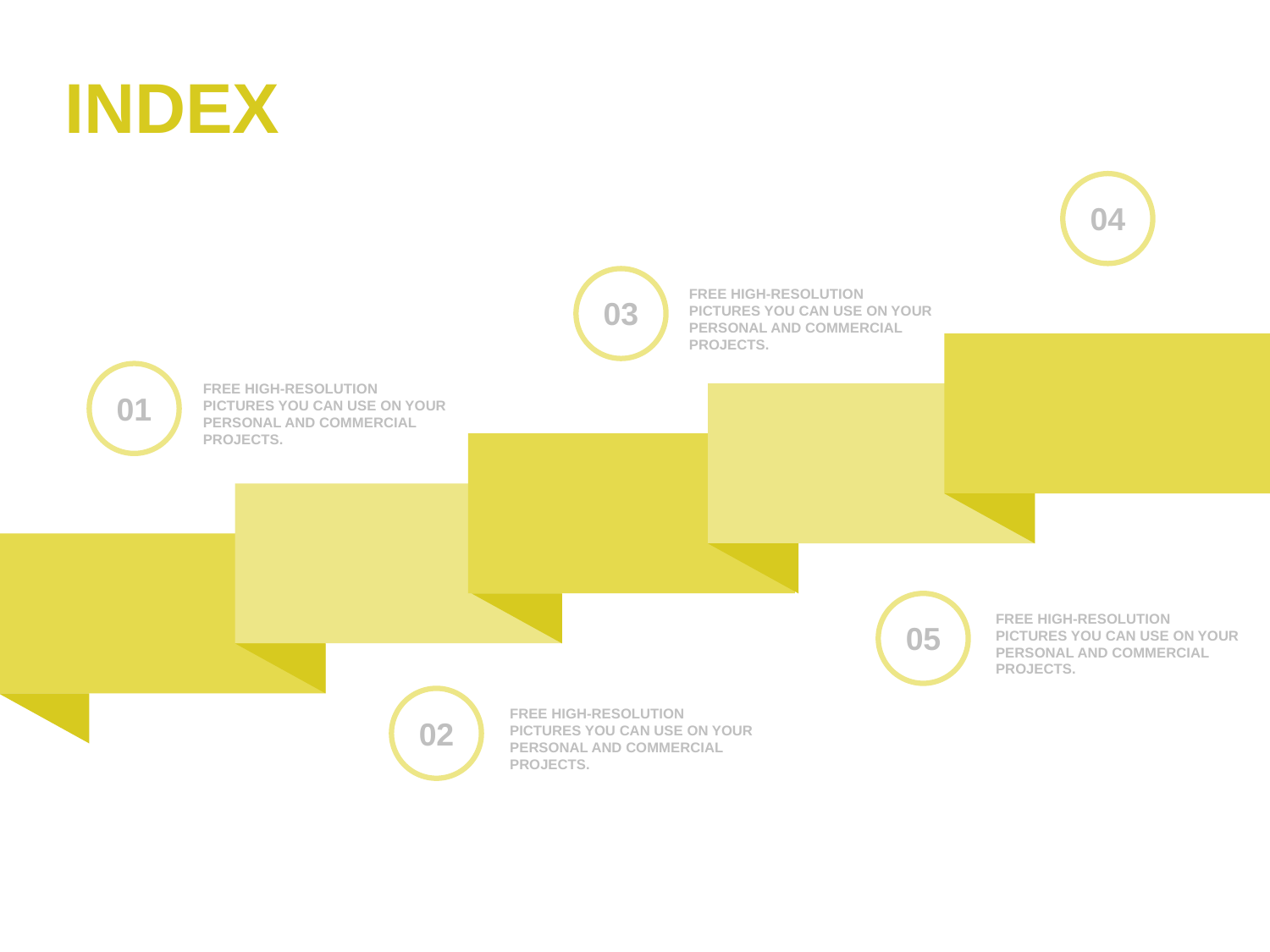

INDEX

04

03
FREE HIGH-RESOLUTION PICTURES YOU CAN USE ON YOUR PERSONAL AND COMMERCIAL PROJECTS.

01
FREE HIGH-RESOLUTION PICTURES YOU CAN USE ON YOUR PERSONAL AND COMMERCIAL PROJECTS.

Q & A

Grant 고난

Play Music!

Magenta 가동

Magenta Install

05
FREE HIGH-RESOLUTION PICTURES YOU CAN USE ON YOUR PERSONAL AND COMMERCIAL PROJECTS.

02

FREE HIGH-RESOLUTION PICTURES YOU CAN USE ON YOUR PERSONAL AND COMMERCIAL PROJECTS.